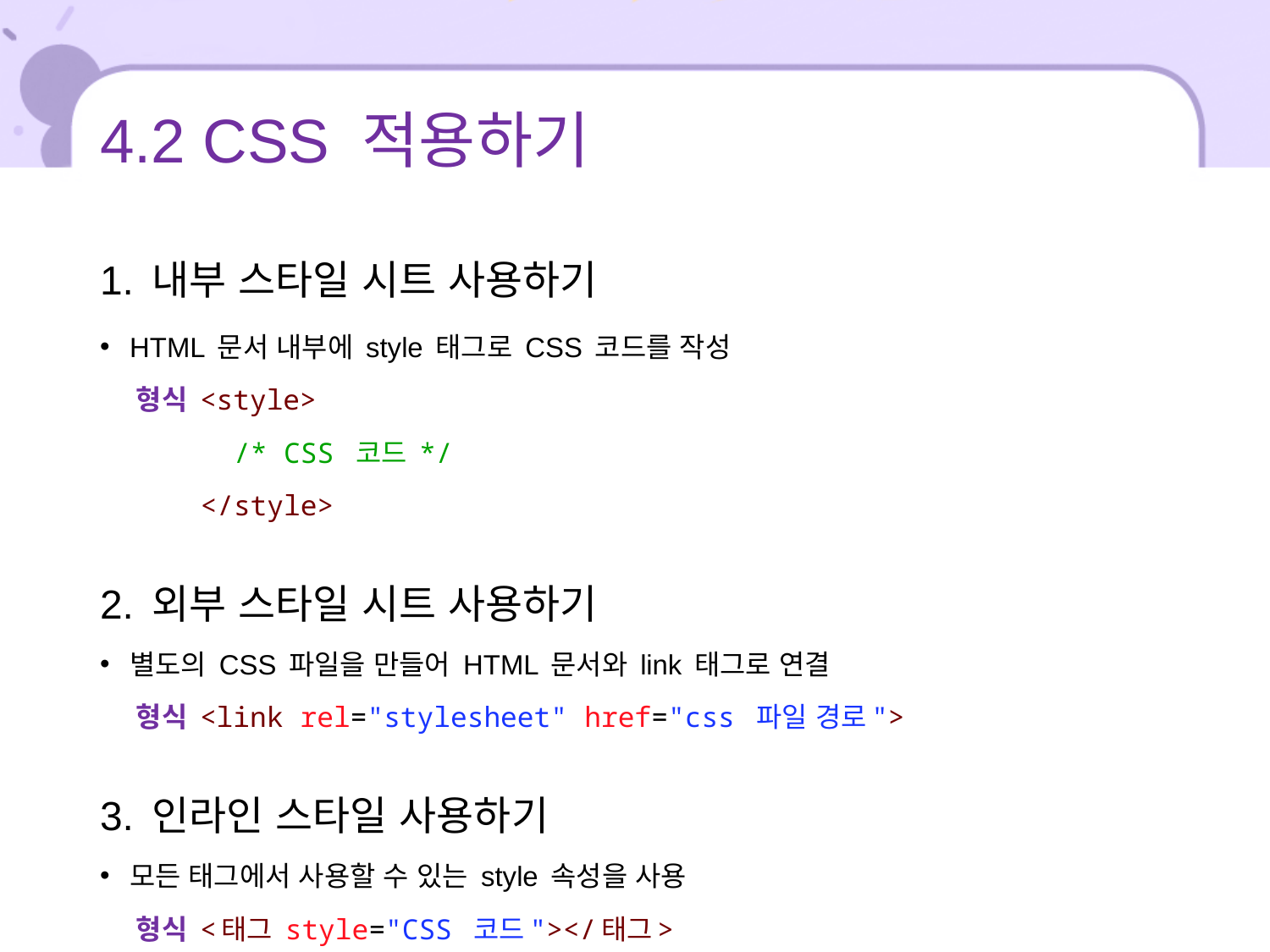

# 4.2 CSS 적용하기
1. 내부 스타일 시트 사용하기
HTML 문서 내부에 style 태그로 CSS 코드를 작성
    형식 <style>
        /* CSS 코드 */
      </style>

2. 외부 스타일 시트 사용하기
별도의 CSS 파일을 만들어 HTML 문서와 link 태그로 연결
    형식 <link rel="stylesheet" href="css 파일 경로">

3. 인라인 스타일 사용하기
모든 태그에서 사용할 수 있는 style 속성을 사용
    형식 <태그 style="CSS 코드"></태그>